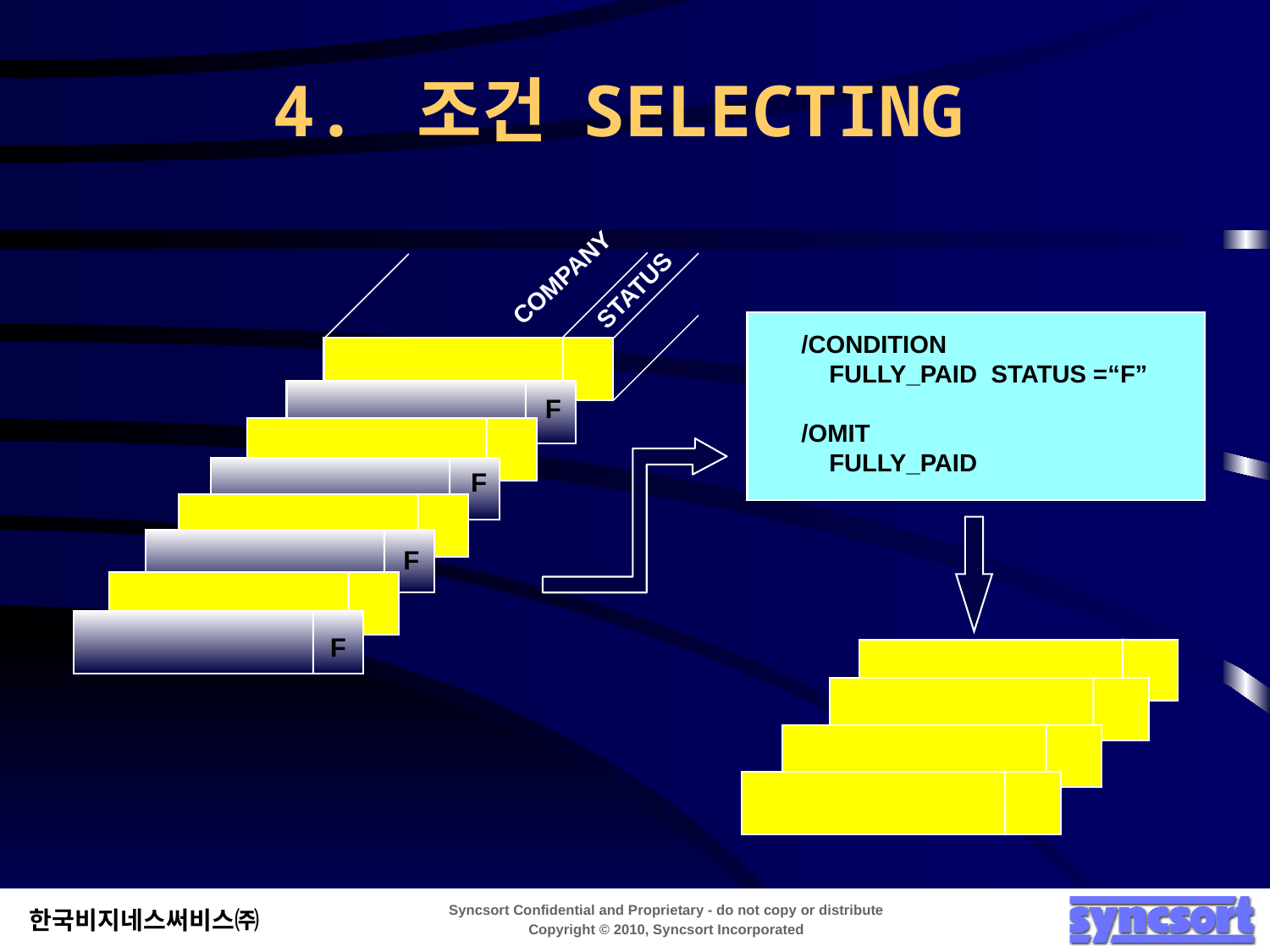

4. 조건 SELECTING

COMPANY
STATUS

/CONDITION
    FULLY_PAID  STATUS =“F”

/OMIT
    FULLY_PAID

F

F

F

F